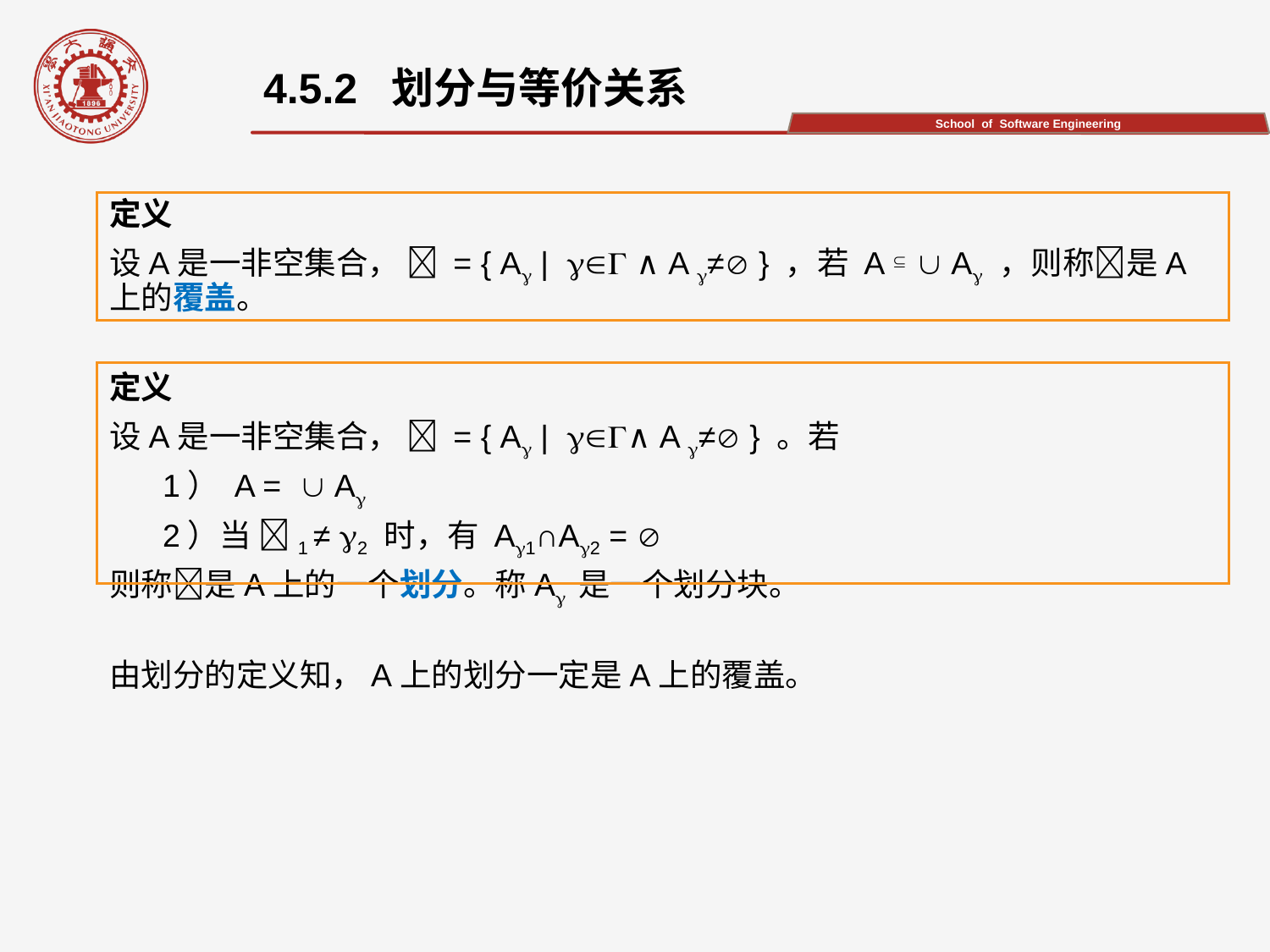

4.5.2  划分与等价关系

定义
设A是一非空集合， Π = { Aγ |  γ∈Γ ∧ A γ≠∅ } ，若 A ⊆  ∪ Aγ ，则称Π是A上的覆盖。

定义
设A是一非空集合， Π = { Aγ |  γ∈Γ∧ A γ≠∅ } 。若
      1） A =   ∪ Aγ
      2）当 γ1 ≠ γ2 时，有 Aγ1∩Aγ2 = ∅
则称Π是A上的一个划分。称Aγ 是一个划分块。

由划分的定义知，A上的划分一定是A上的覆盖。